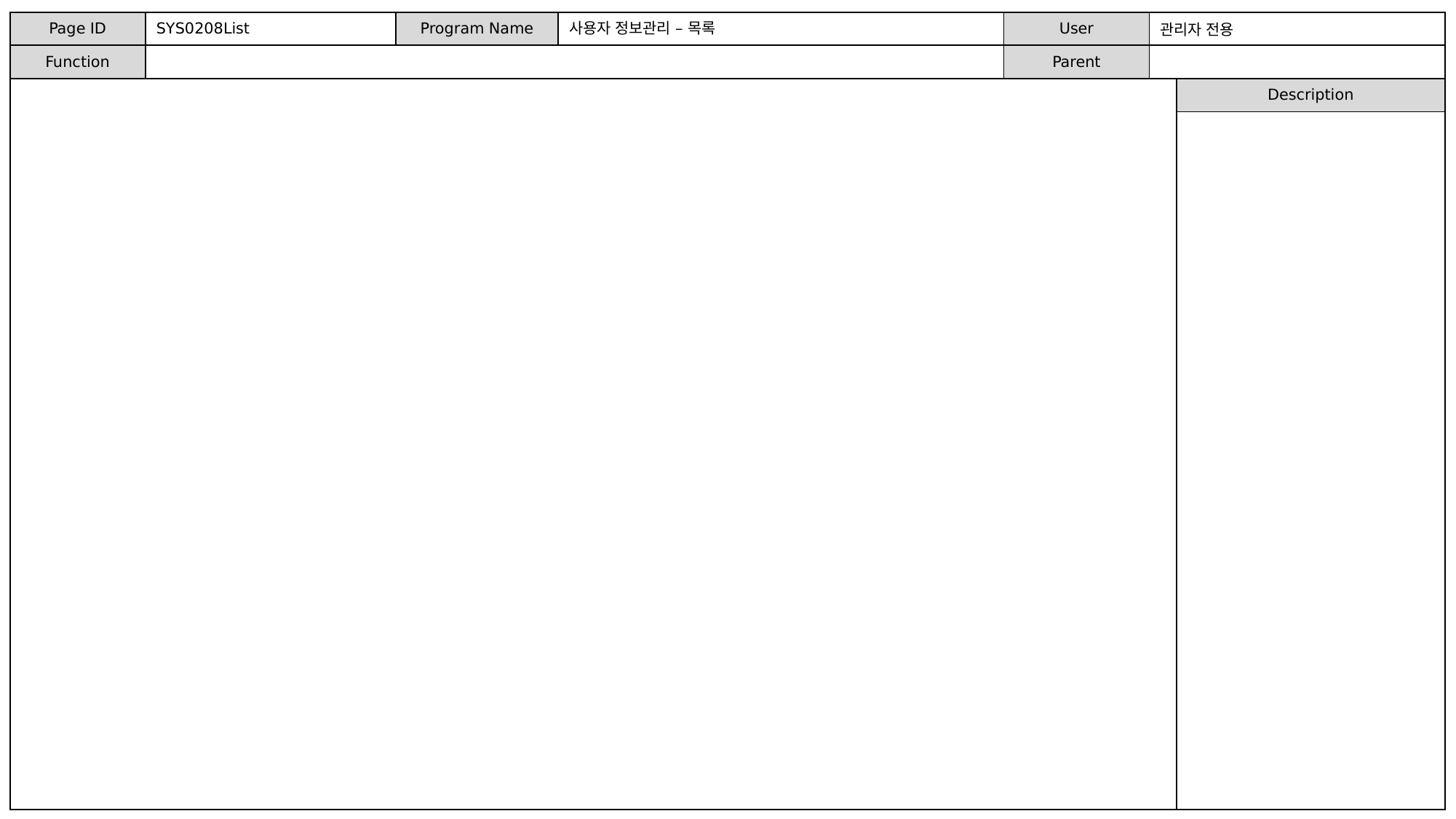

| Page ID | SYS0208List | Program Name | 사용자 정보관리 – 목록 | User | 관리자 전용 |  |
| --- | --- | --- | --- | --- | --- | --- |
| Function |  |  |  | Parent |  |  |
|  |  |  |  |  |  | Description |
|  |  |  |  |  |  |  |